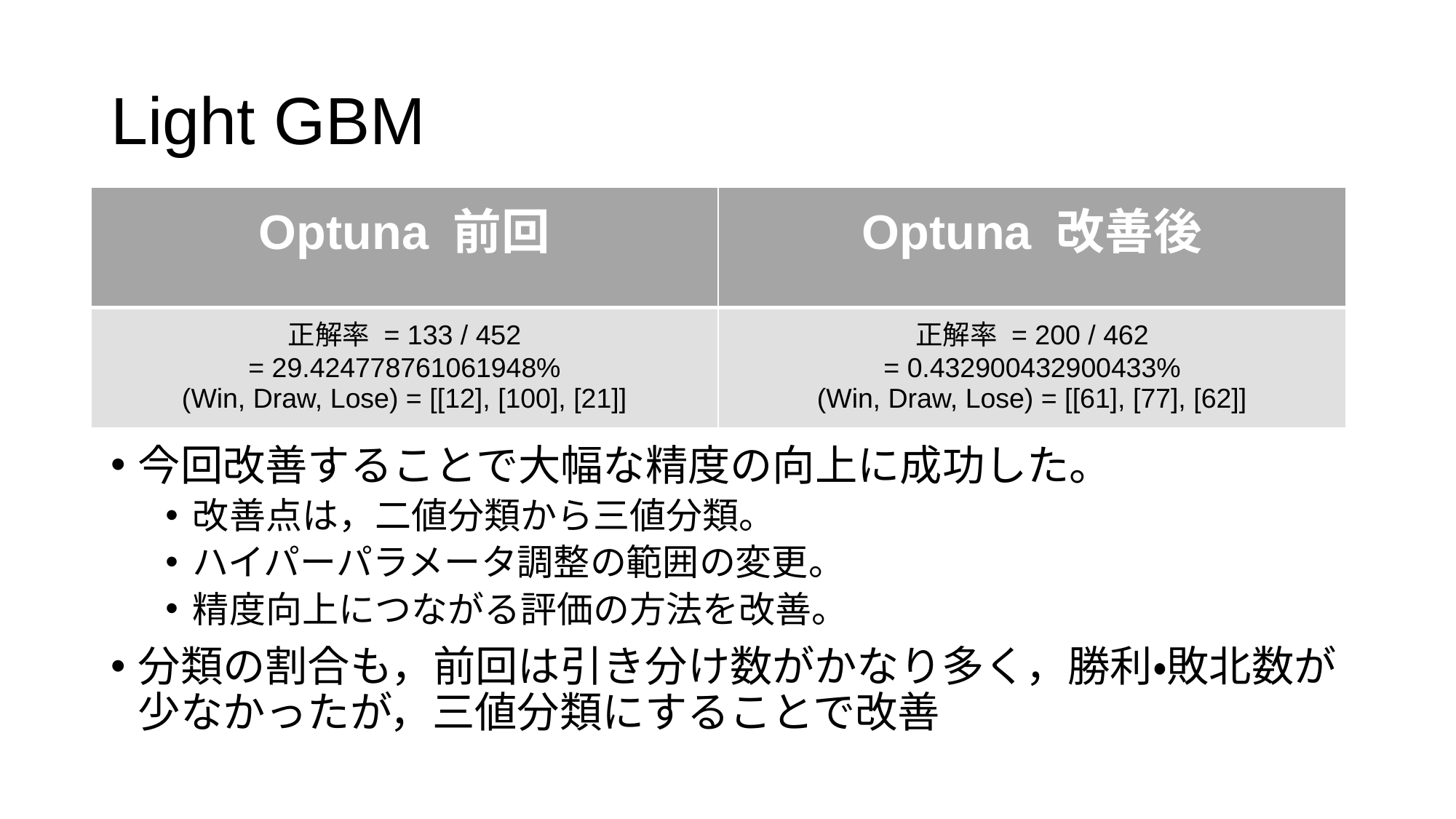

# Light GBM
| Optuna 前回 | Optuna 改善後 |
| --- | --- |
| 正解率 = 133 / 452 = 29.424778761061948% (Win, Draw, Lose) = [[12], [100], [21]] | 正解率 = 200 / 462 = 0.432900432900433% (Win, Draw, Lose) = [[61], [77], [62]] |
今回改善することで大幅な精度の向上に成功した。
改善点は，二値分類から三値分類。
ハイパーパラメータ調整の範囲の変更。
精度向上につながる評価の方法を改善。
分類の割合も，前回は引き分け数がかなり多く，勝利・敗北数が少なかったが，三値分類にすることで改善